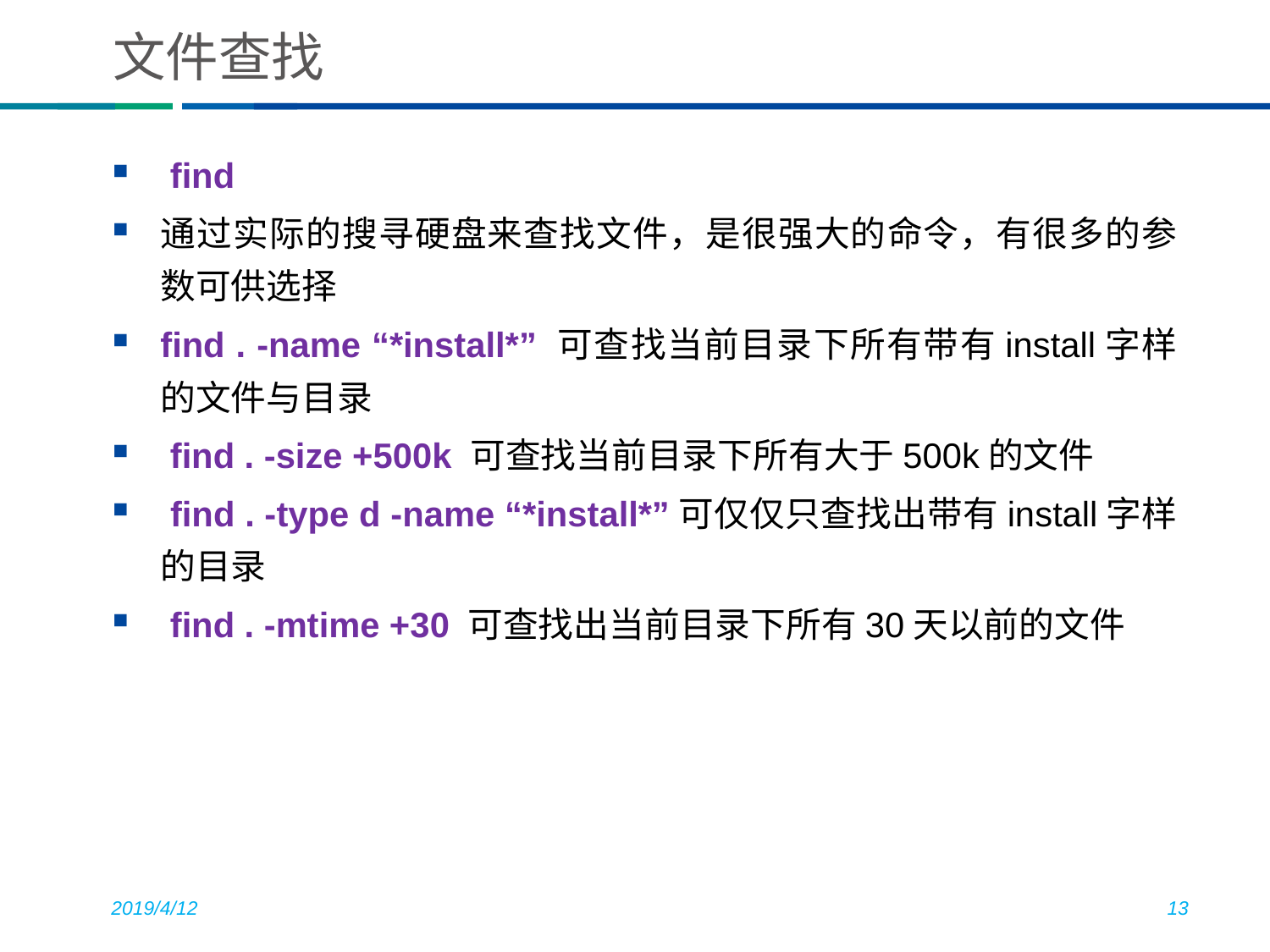

# 文件查找
 find
通过实际的搜寻硬盘来查找文件，是很强大的命令，有很多的参数可供选择
find . -name “*install*” 可查找当前目录下所有带有install字样的文件与目录
 find . -size +500k 可查找当前目录下所有大于500k的文件
 find . -type d -name “*install*”可仅仅只查找出带有install字样的目录
 find . -mtime +30 可查找出当前目录下所有30天以前的文件
2019/4/12
13